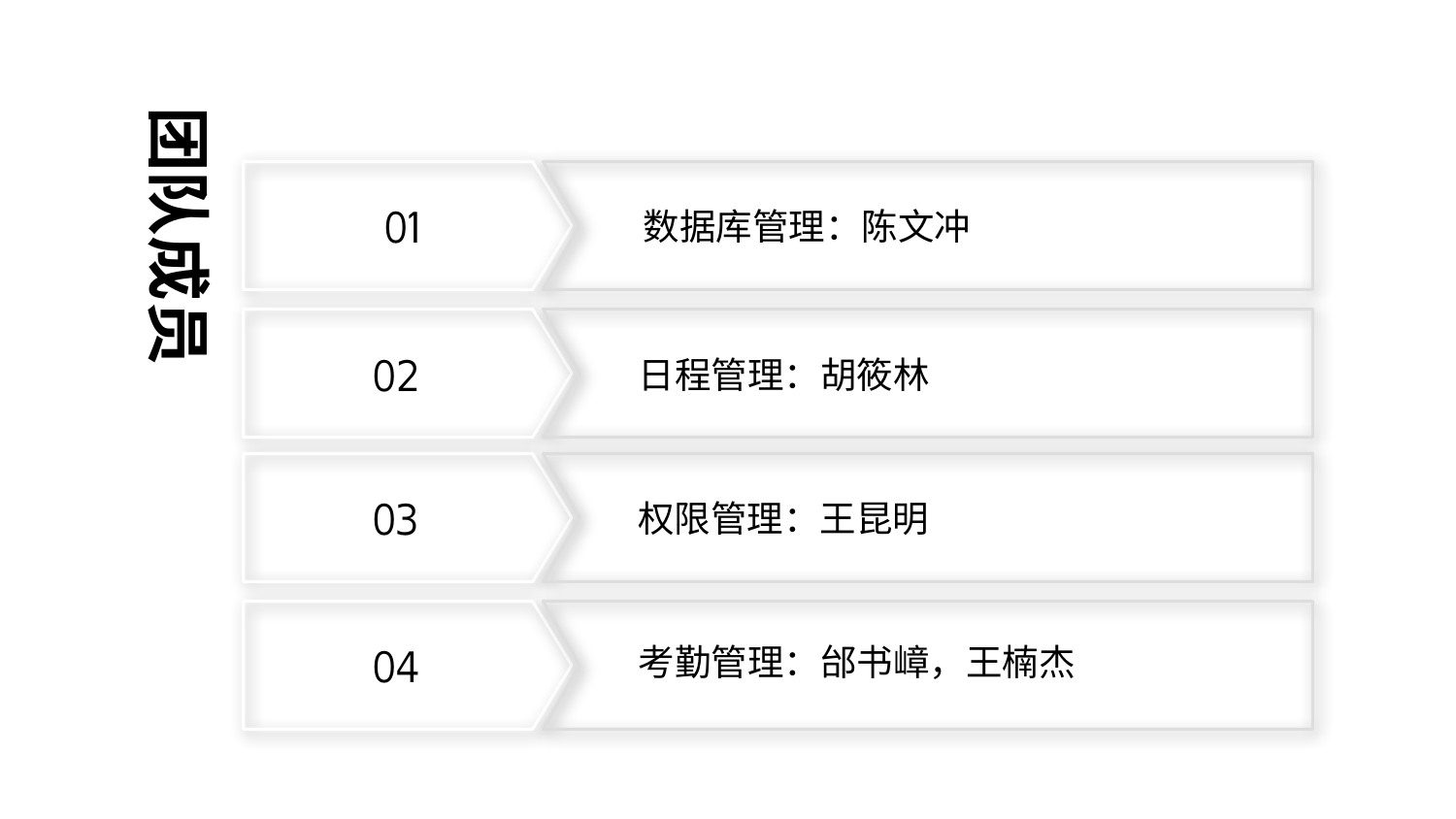

团队成员
2

01
数据库管理：陈文冲

02
日程管理：胡筱林

03
权限管理：王昆明

04
考勤管理：邰书嶂，王楠杰